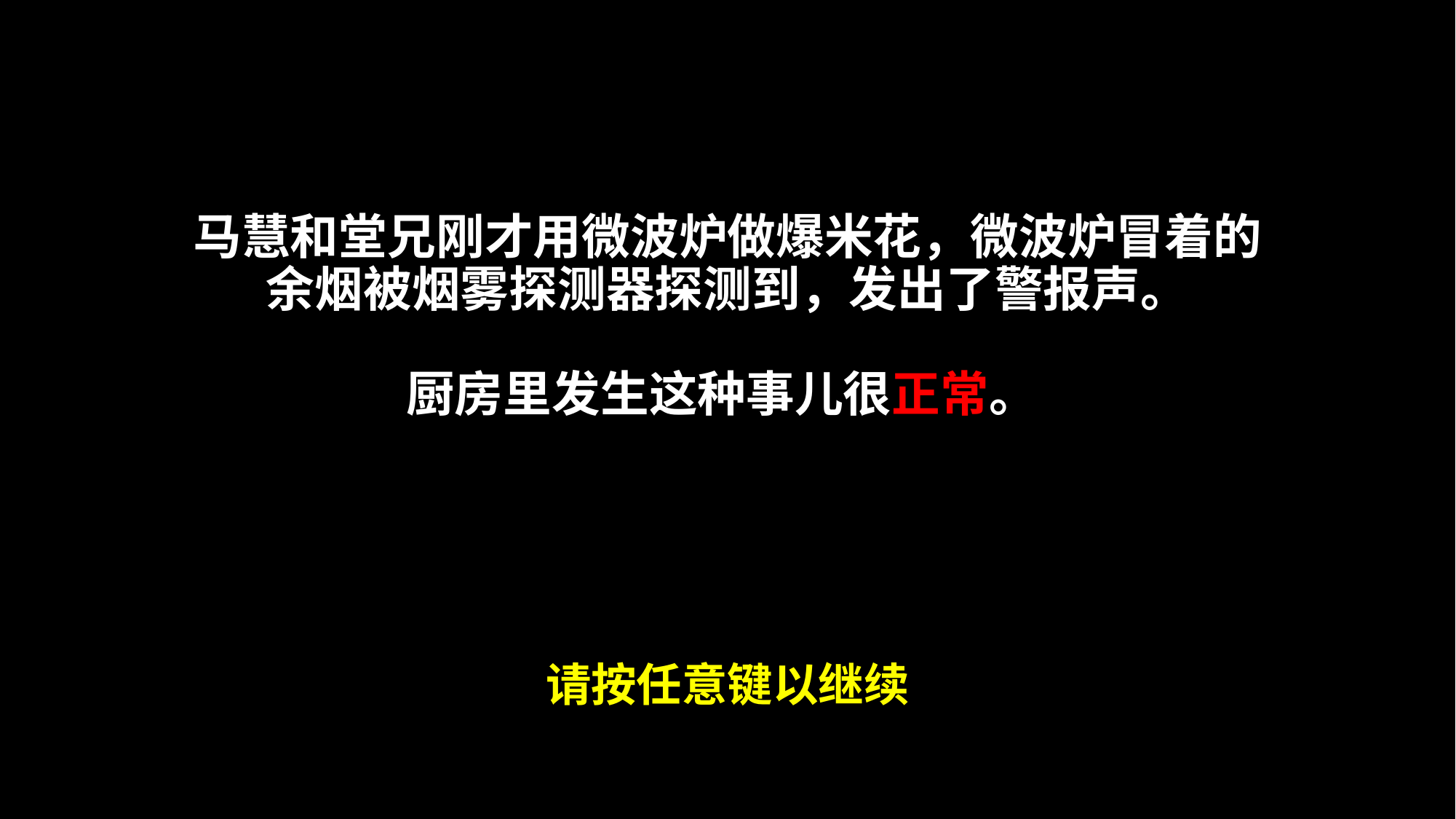

# 马慧和堂兄刚才用微波炉做爆米花，微波炉冒着的余烟被烟雾探测器探测到，发出了警报声。 厨房里发生这种事儿很正常。
请按任意键以继续